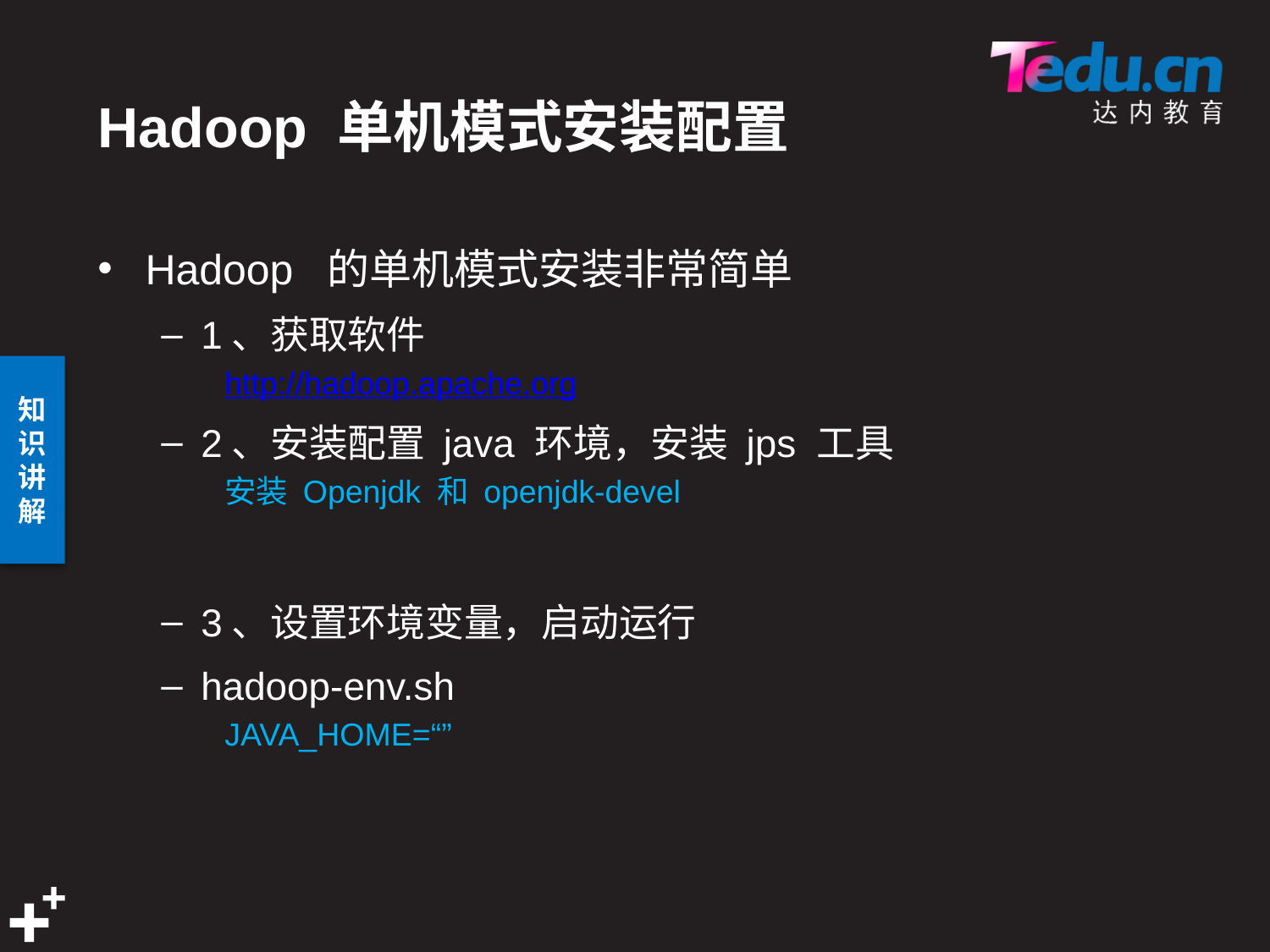

# Hadoop 单机模式安装配置
Hadoop  的单机模式安装非常简单
1、获取软件
http://hadoop.apache.org
2、安装配置 java 环境，安装 jps 工具
安装 Openjdk 和 openjdk-devel

3、设置环境变量，启动运行
hadoop-env.sh
JAVA_HOME=“”